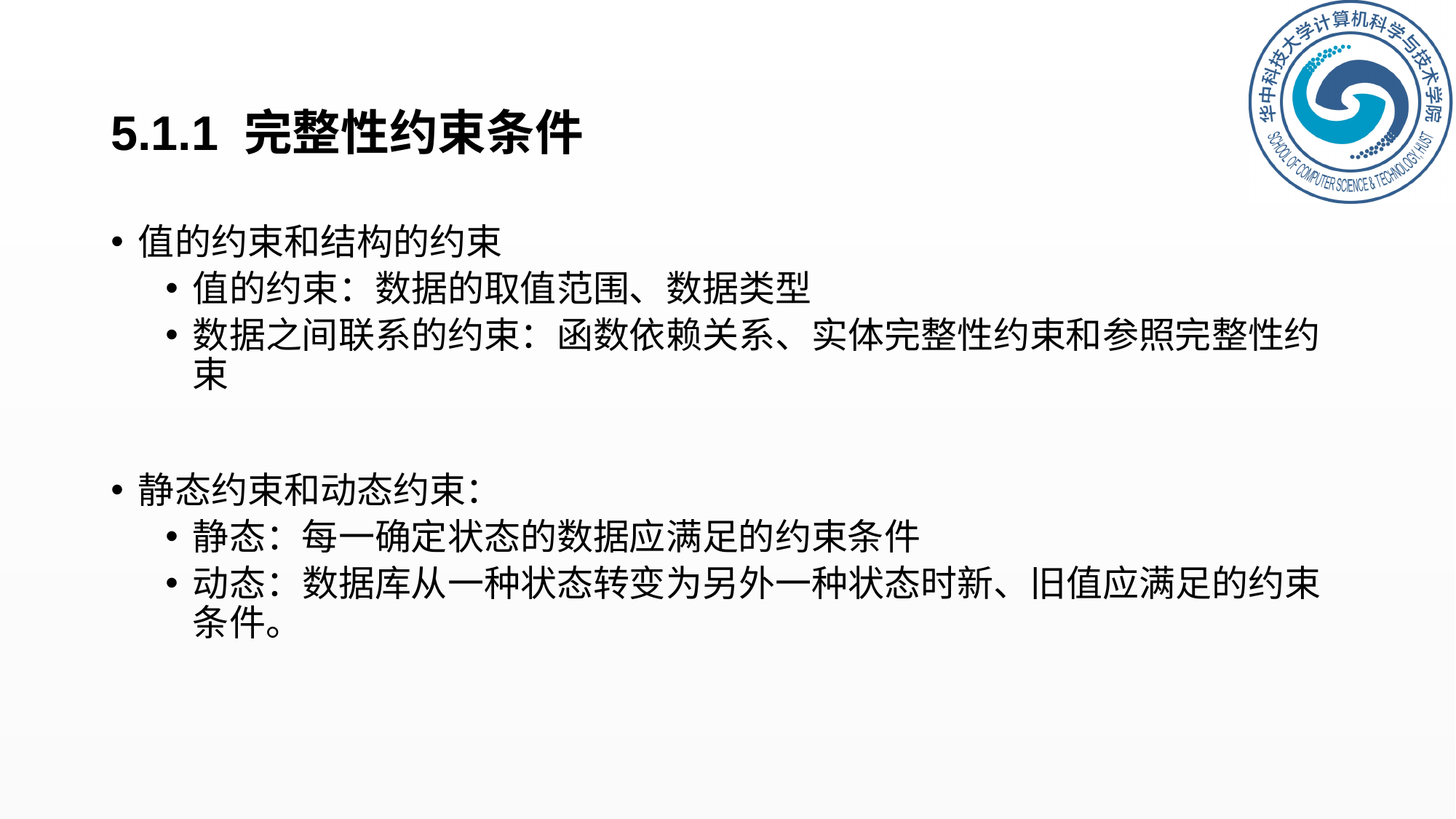

# 5.1.1 完整性约束条件
值的约束和结构的约束
值的约束：数据的取值范围、数据类型
数据之间联系的约束：函数依赖关系、实体完整性约束和参照完整性约束

静态约束和动态约束：
静态：每一确定状态的数据应满足的约束条件
动态：数据库从一种状态转变为另外一种状态时新、旧值应满足的约束条件。